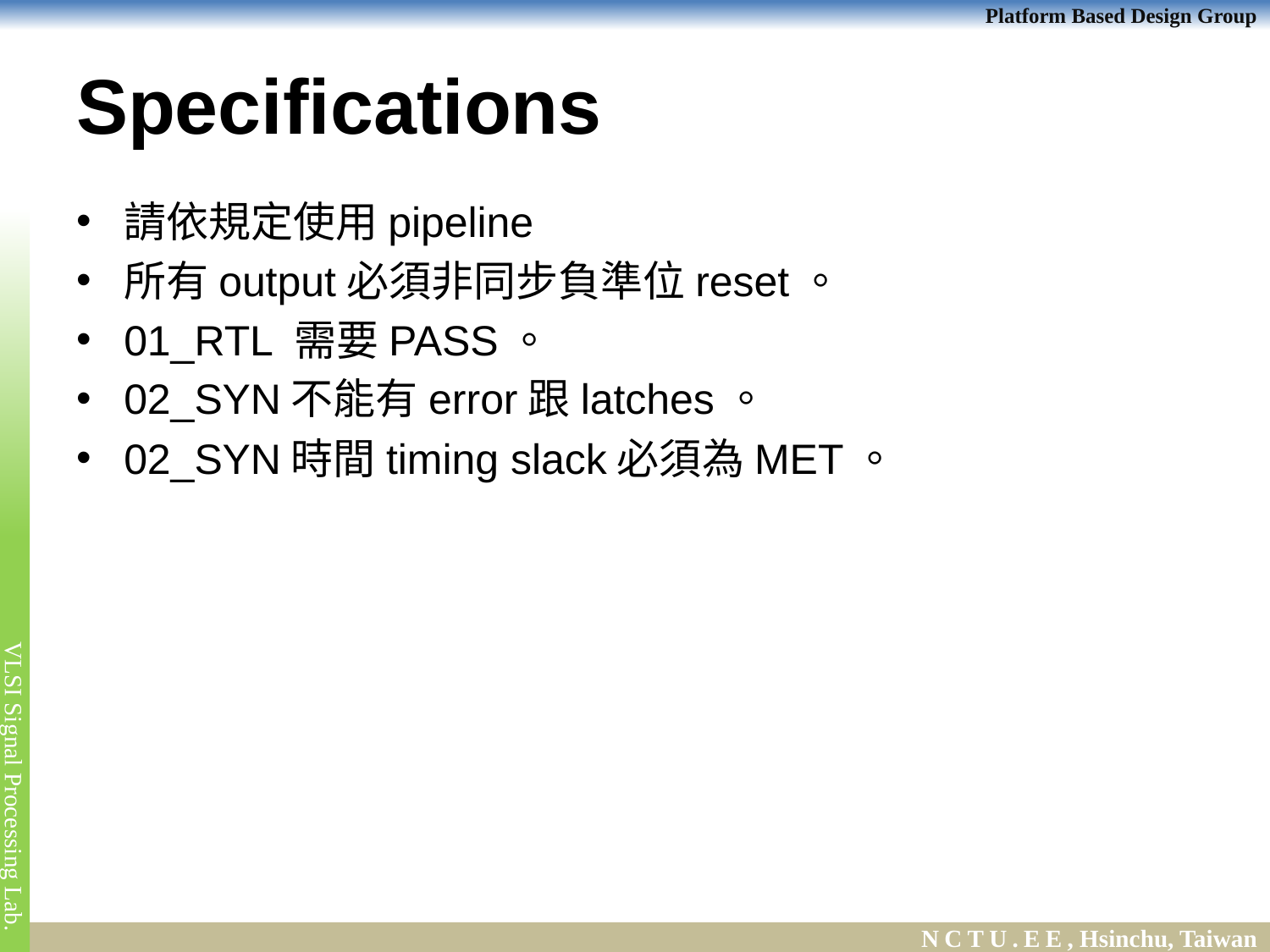

# Specifications
請依規定使用pipeline
所有output必須非同步負準位reset。
01_RTL 需要PASS。
02_SYN不能有error跟latches。
02_SYN時間timing slack必須為MET。